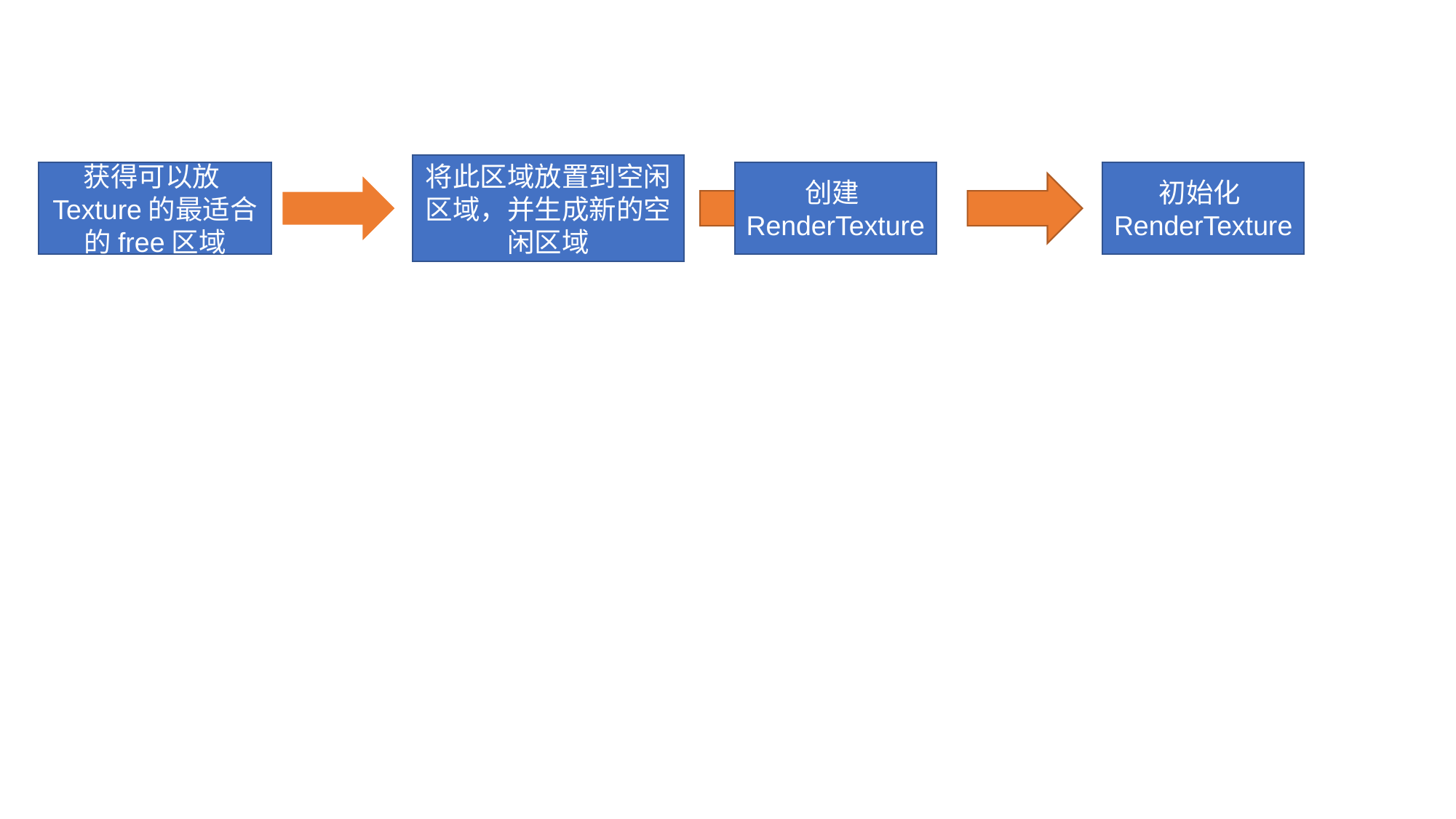

将此区域放置到空闲区域，并生成新的空闲区域
初始化RenderTexture
创建RenderTexture
获得可以放Texture的最适合的free区域